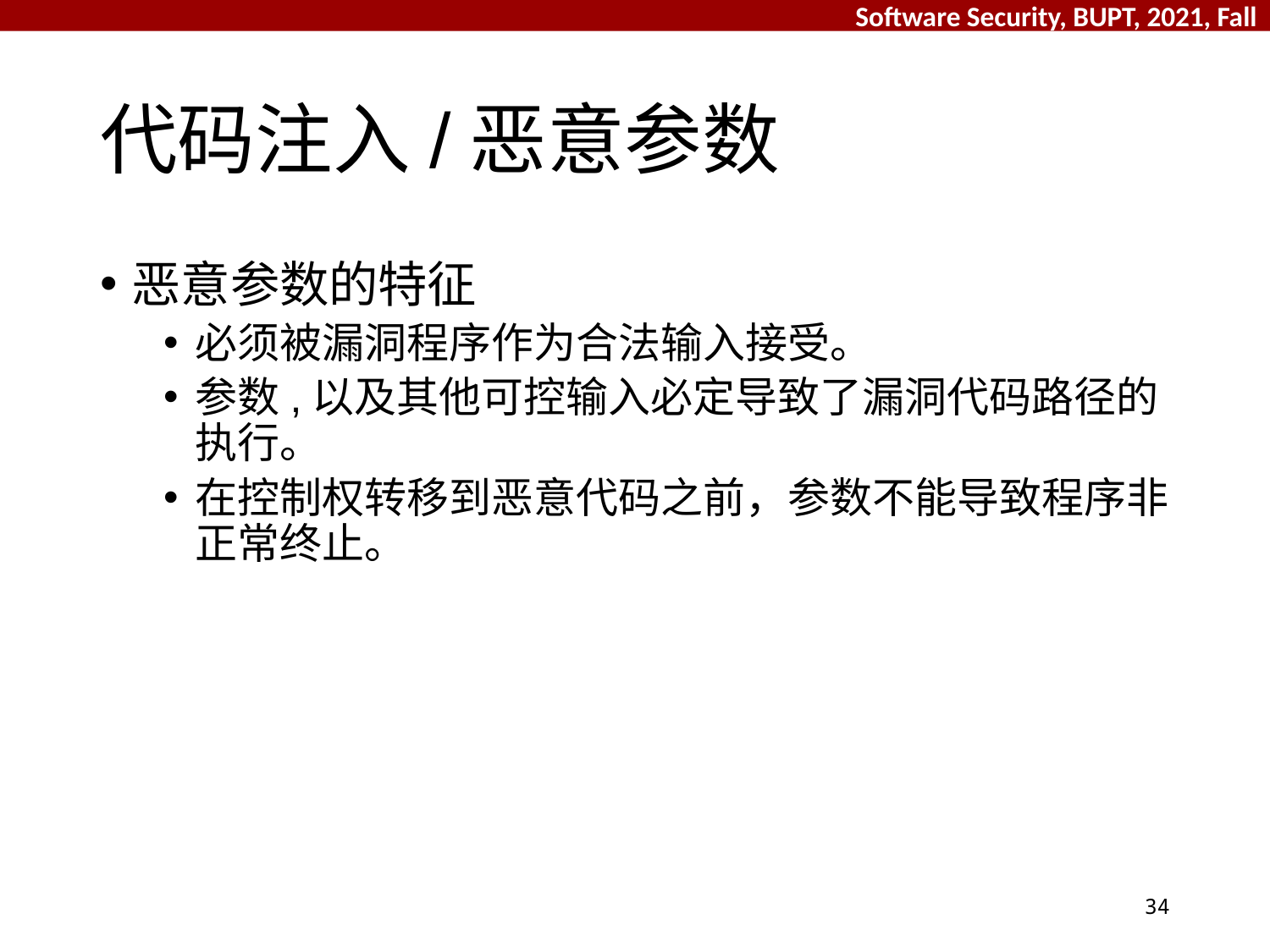

# 代码注入/恶意参数
恶意参数的特征
必须被漏洞程序作为合法输入接受。
参数,以及其他可控输入必定导致了漏洞代码路径的执行。
在控制权转移到恶意代码之前，参数不能导致程序非正常终止。

34